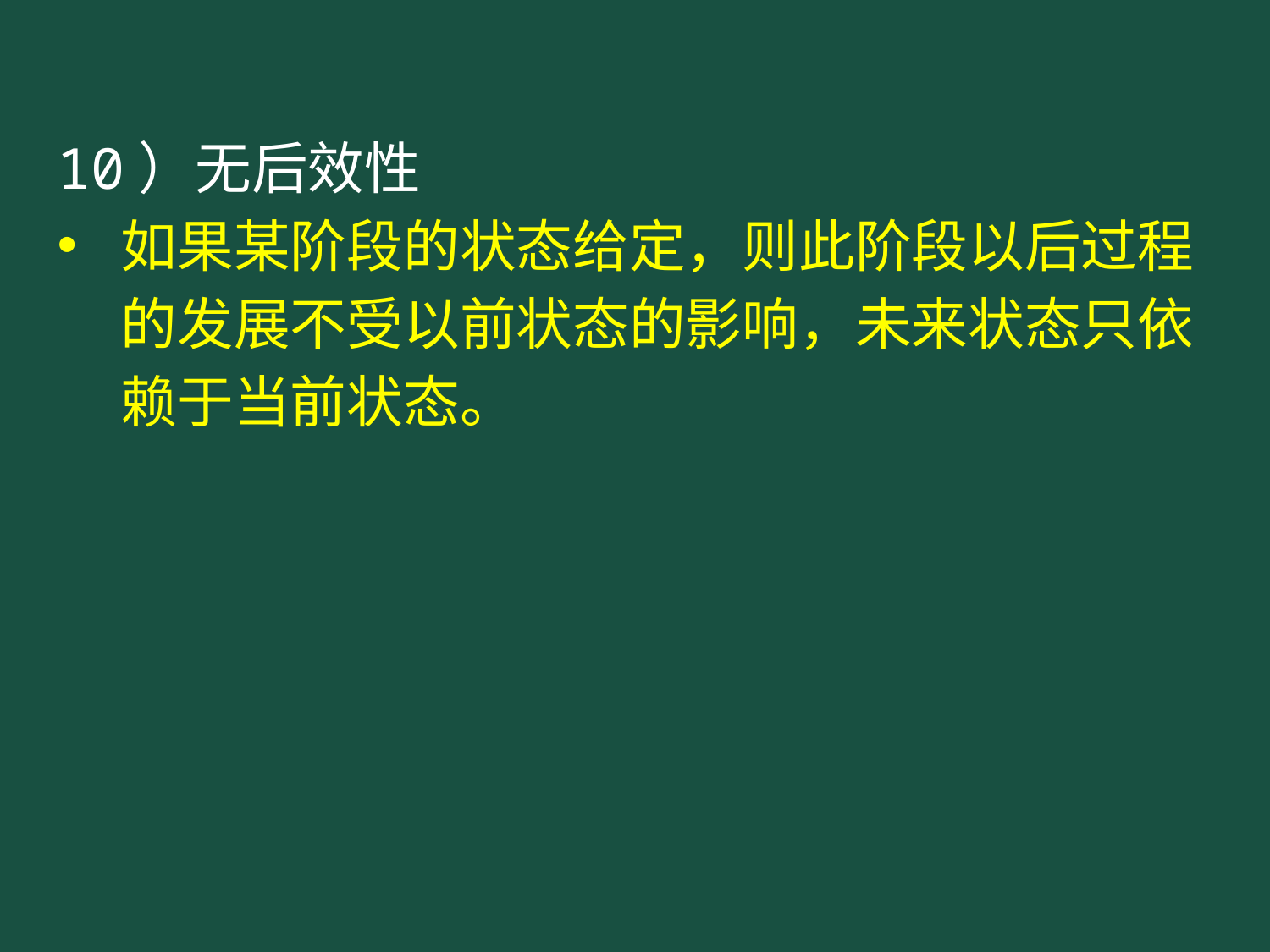

10）无后效性
如果某阶段的状态给定，则此阶段以后过程的发展不受以前状态的影响，未来状态只依赖于当前状态。